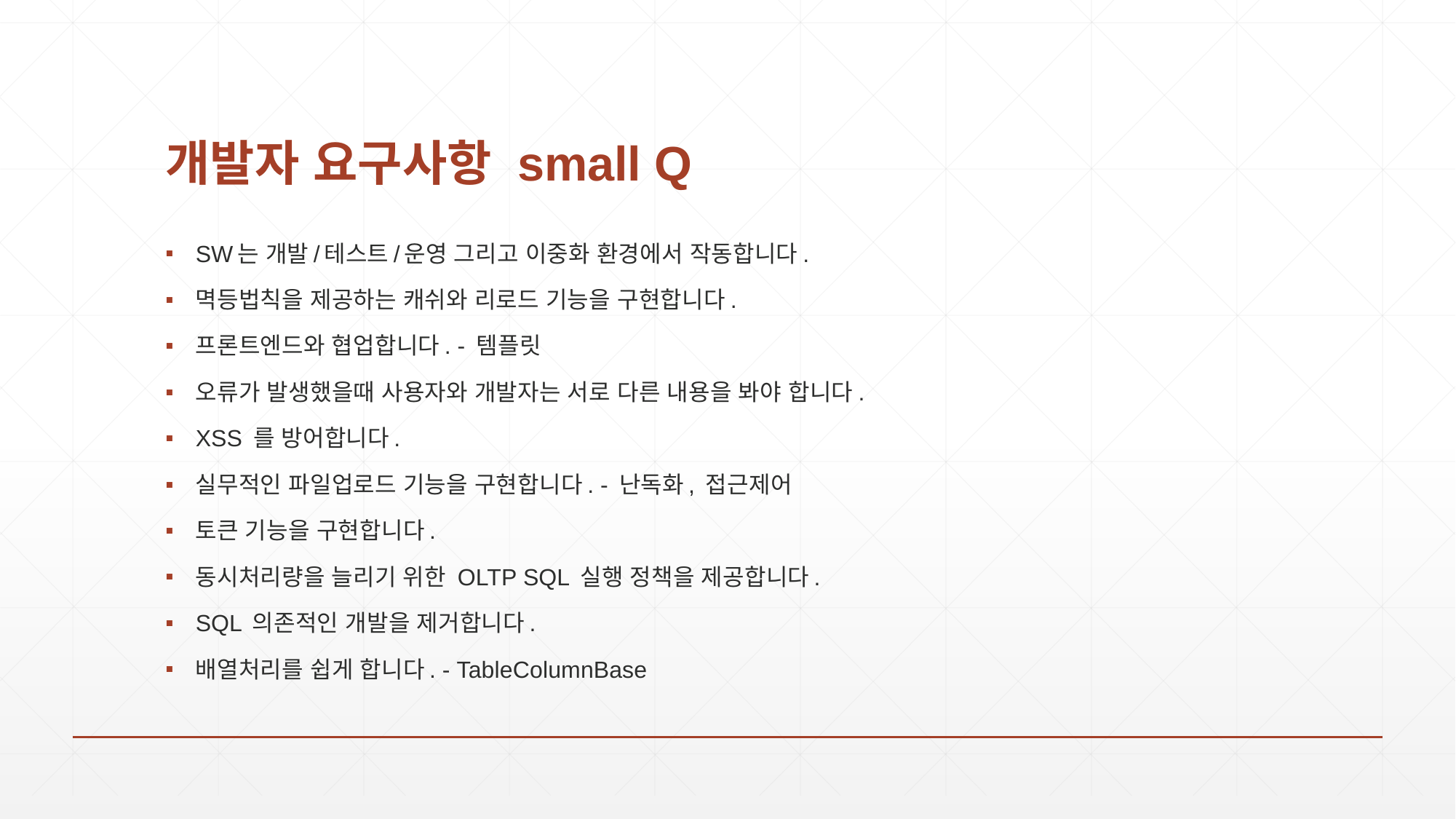

# 개발자 요구사항 small Q
SW는 개발/테스트/운영 그리고 이중화 환경에서 작동합니다.
멱등법칙을 제공하는 캐쉬와 리로드 기능을 구현합니다.
프론트엔드와 협업합니다. - 템플릿
오류가 발생했을때 사용자와 개발자는 서로 다른 내용을 봐야 합니다.
XSS 를 방어합니다.
실무적인 파일업로드 기능을 구현합니다. - 난독화, 접근제어
토큰 기능을 구현합니다.
동시처리량을 늘리기 위한 OLTP SQL 실행 정책을 제공합니다.
SQL 의존적인 개발을 제거합니다.
배열처리를 쉽게 합니다. - TableColumnBase